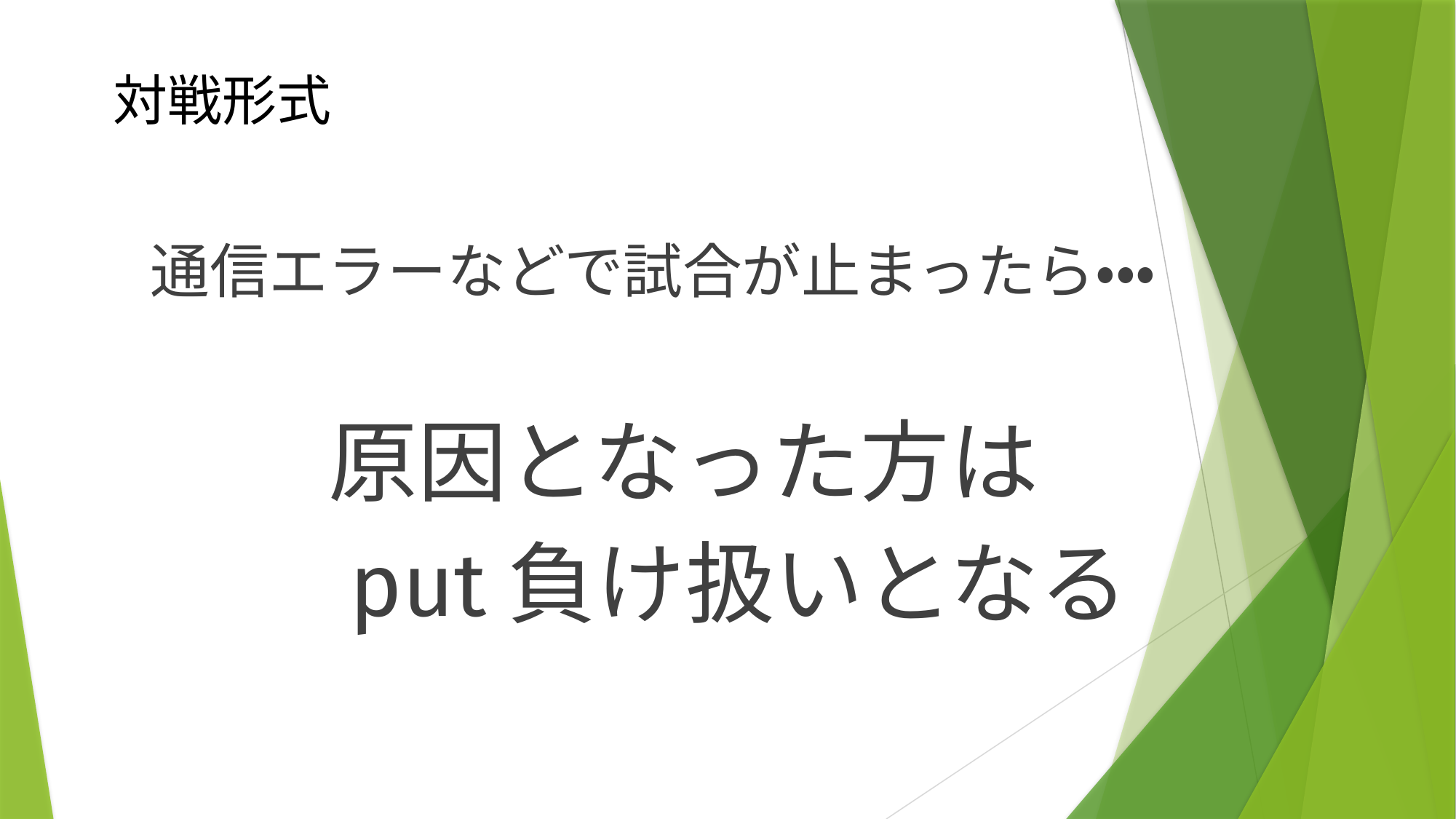

# 対戦形式
通信エラーなどで試合が止まったら・・・

　　原因となった方は
　　put負け扱いとなる